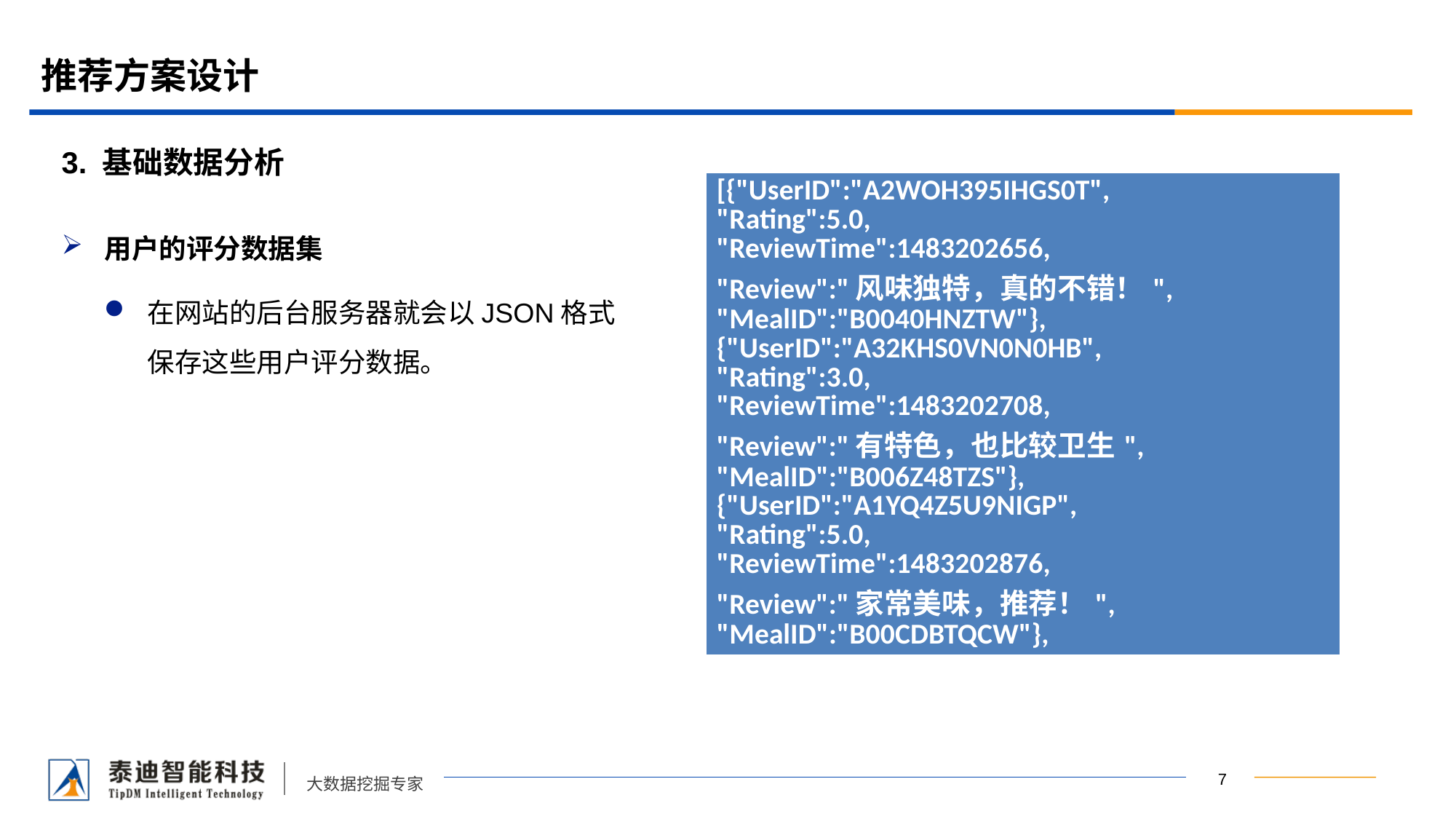

# 推荐方案设计
3. 基础数据分析
| [{"UserID":"A2WOH395IHGS0T", "Rating":5.0, "ReviewTime":1483202656, "Review":"风味独特，真的不错！", "MealID":"B0040HNZTW"}, {"UserID":"A32KHS0VN0N0HB", "Rating":3.0, "ReviewTime":1483202708, "Review":"有特色，也比较卫生", "MealID":"B006Z48TZS"}, {"UserID":"A1YQ4Z5U9NIGP", "Rating":5.0, "ReviewTime":1483202876, "Review":"家常美味，推荐！", "MealID":"B00CDBTQCW"}, |
| --- |
用户的评分数据集
在网站的后台服务器就会以JSON格式保存这些用户评分数据。